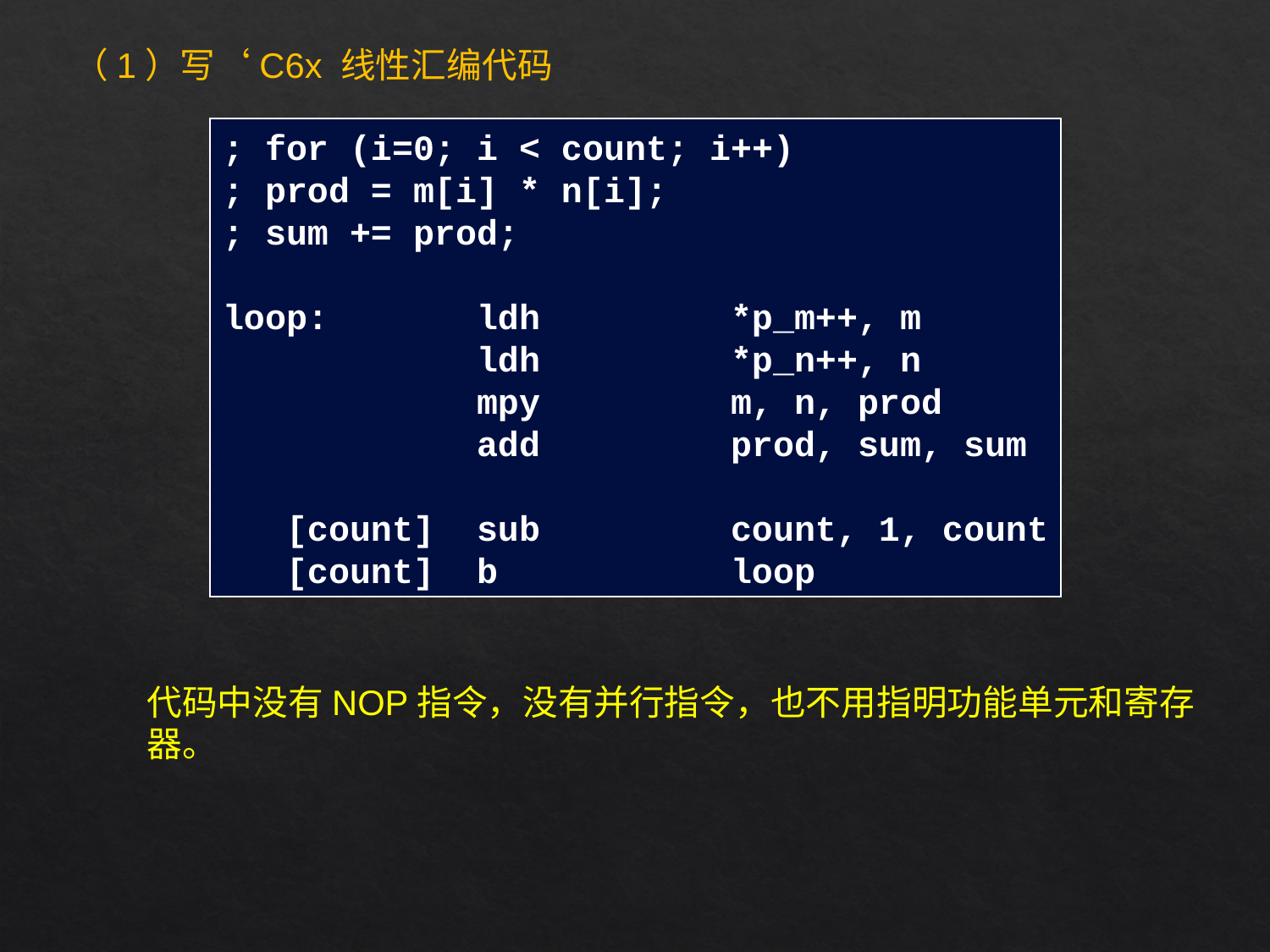

（1）写‘C6x 线性汇编代码
; for (i=0; i < count; i++)
; prod = m[i] * n[i];
; sum += prod;

loop:		ldh		*p_m++, m
		ldh		*p_n++, n
		mpy		m, n, prod
		add		prod, sum, sum

   [count]	sub		count, 1, count
   [count] 	b		loop
代码中没有NOP指令，没有并行指令，也不用指明功能单元和寄存器。